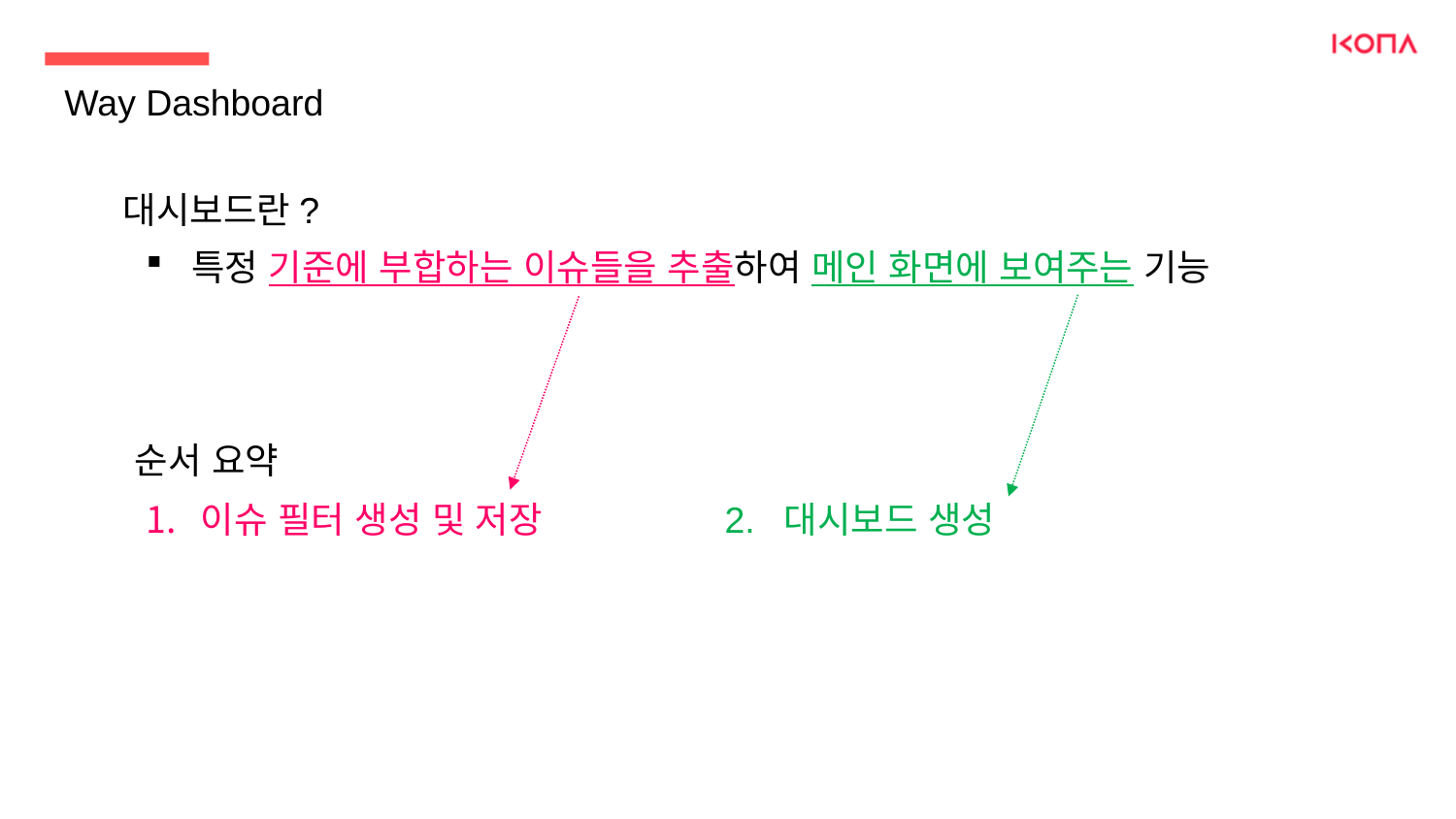

Way Dashboard
대시보드란?
특정 기준에 부합하는 이슈들을 추출하여 메인 화면에 보여주는 기능
순서 요약
이슈 필터 생성 및 저장                 2.  대시보드 생성